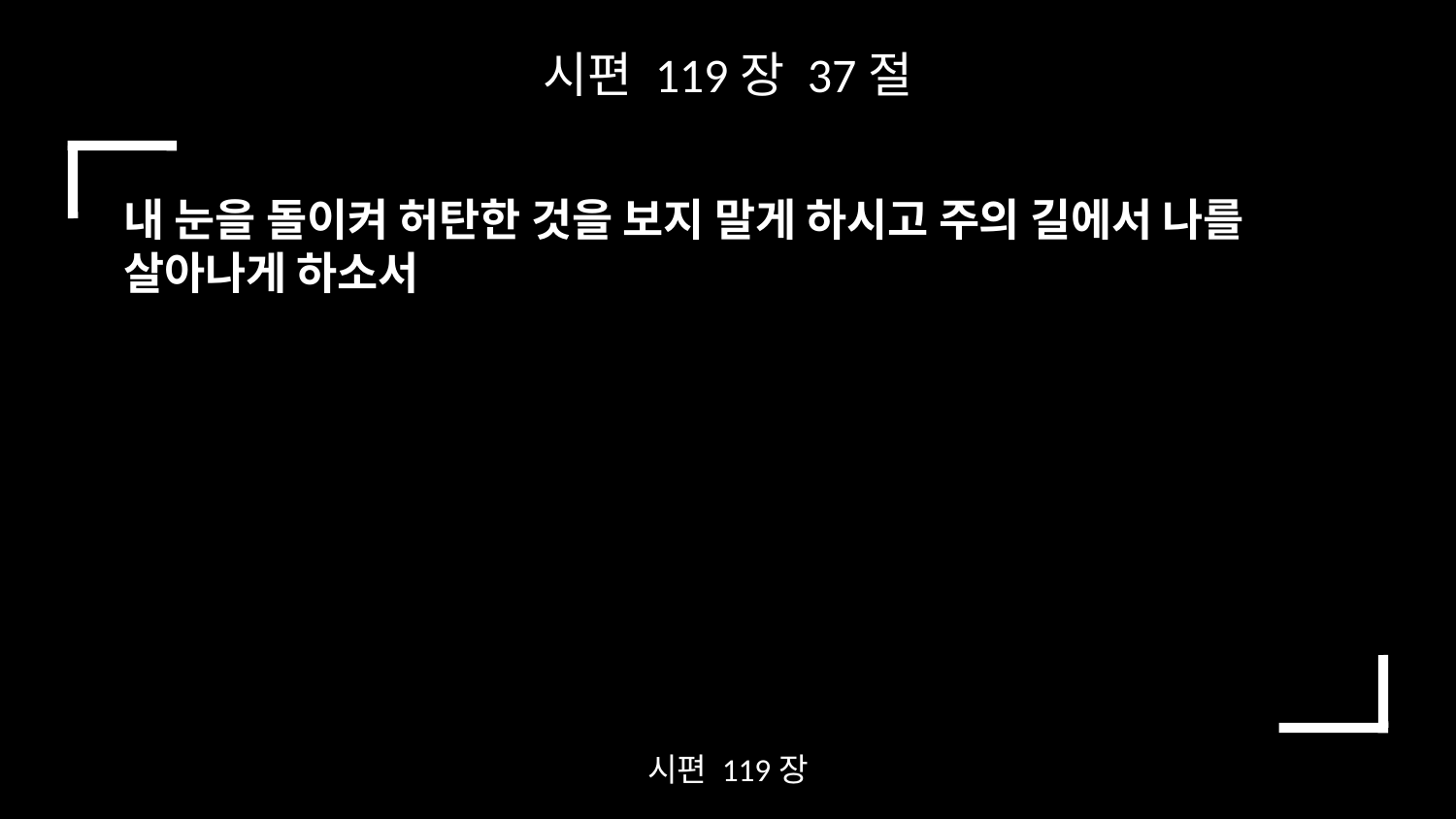

시편 119장 37절

내 눈을 돌이켜 허탄한 것을 보지 말게 하시고 주의 길에서 나를 살아나게 하소서

시편 119장